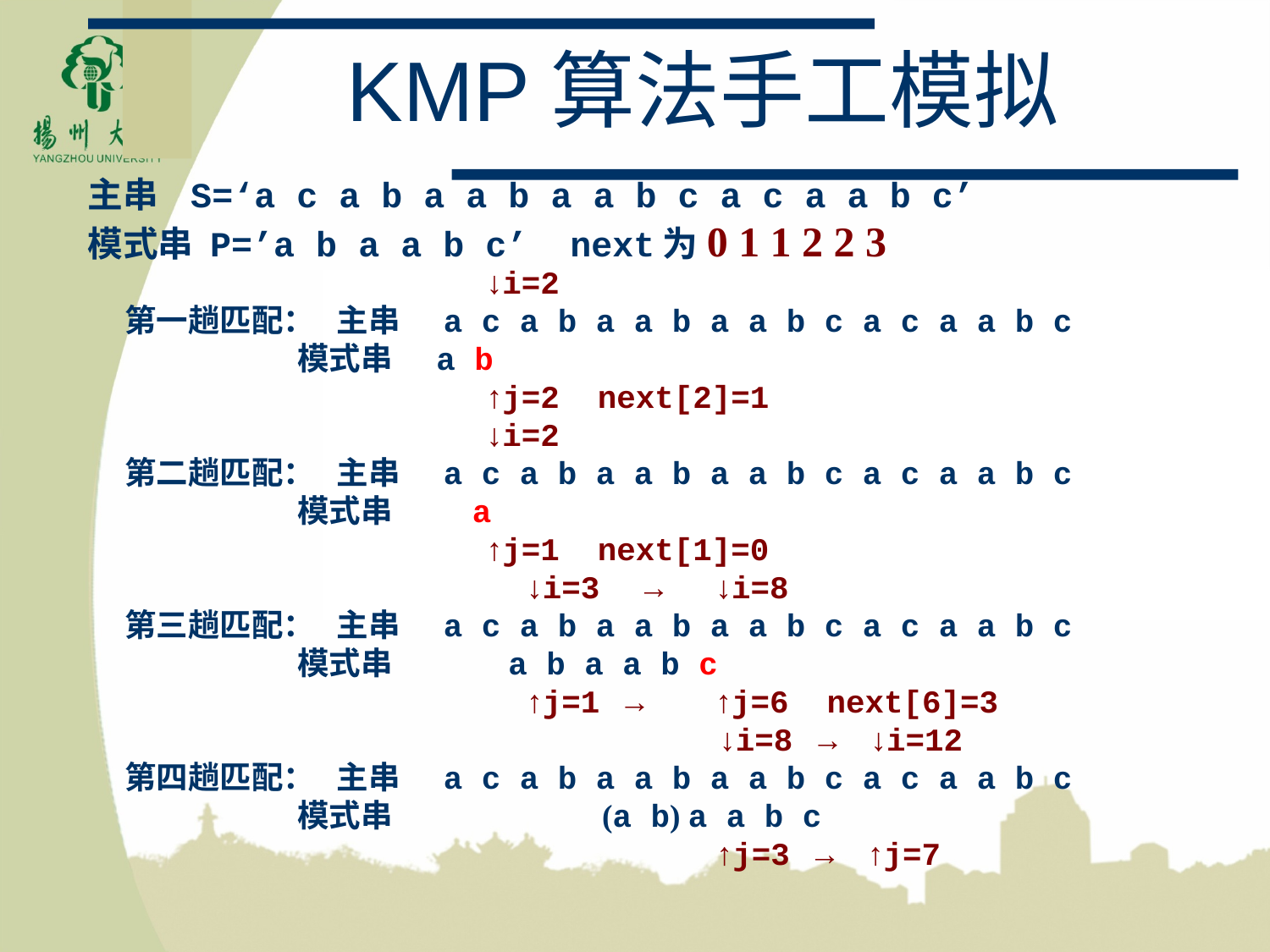

# KMP算法手工模拟
主串   S=‘a c a b a a b a a b c a c a a b c’
模式串 P=’a b a a b c’  next为0 1 1 2 2 3
                                             ↓i=2
第一趟匹配：   主串     a c a b a a b a a b c a c a a b c
                       模式串     a b
                                             ↑j=2  next[2]=1
                                             ↓i=2
第二趟匹配：   主串     a c a b a a b a a b c a c a a b c
                       模式串          a
                                             ↑j=1  next[1]=0
                                                  ↓i=3  →   ↓i=8
第三趟匹配：   主串     a c a b a a b a a b c a c a a b c
                       模式串               a b a a b c
                                                  ↑j=1 →    ↑j=6  next[6]=3
                                                                          ↓i=8 →  ↓i=12
第四趟匹配：   主串     a c a b a a b a a b c a c a a b c
                       模式串                            (a b) a a b c
                                                 ↑j=3 →  ↑j=7